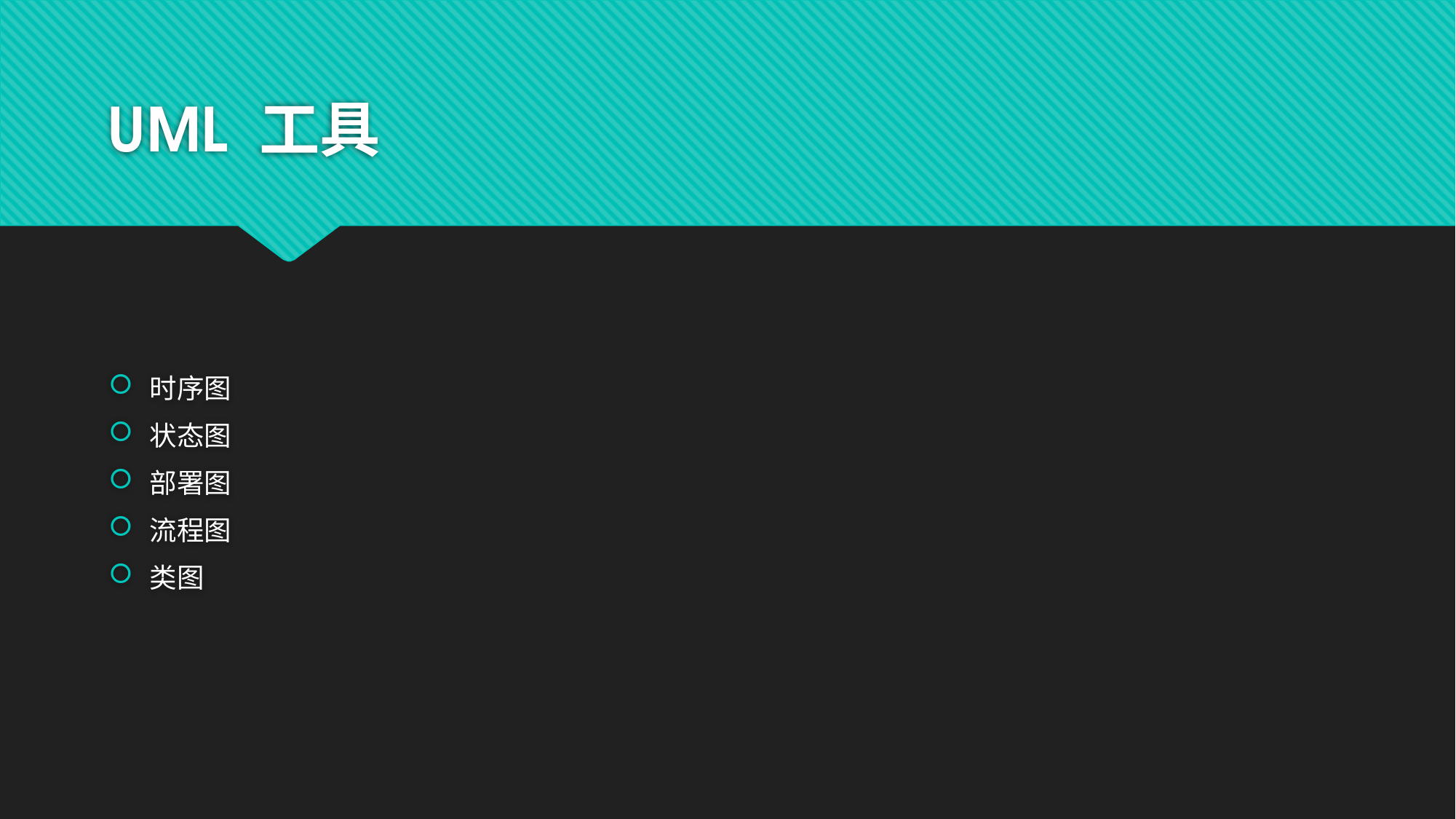

# UML 工具
时序图
状态图
部署图
流程图
类图